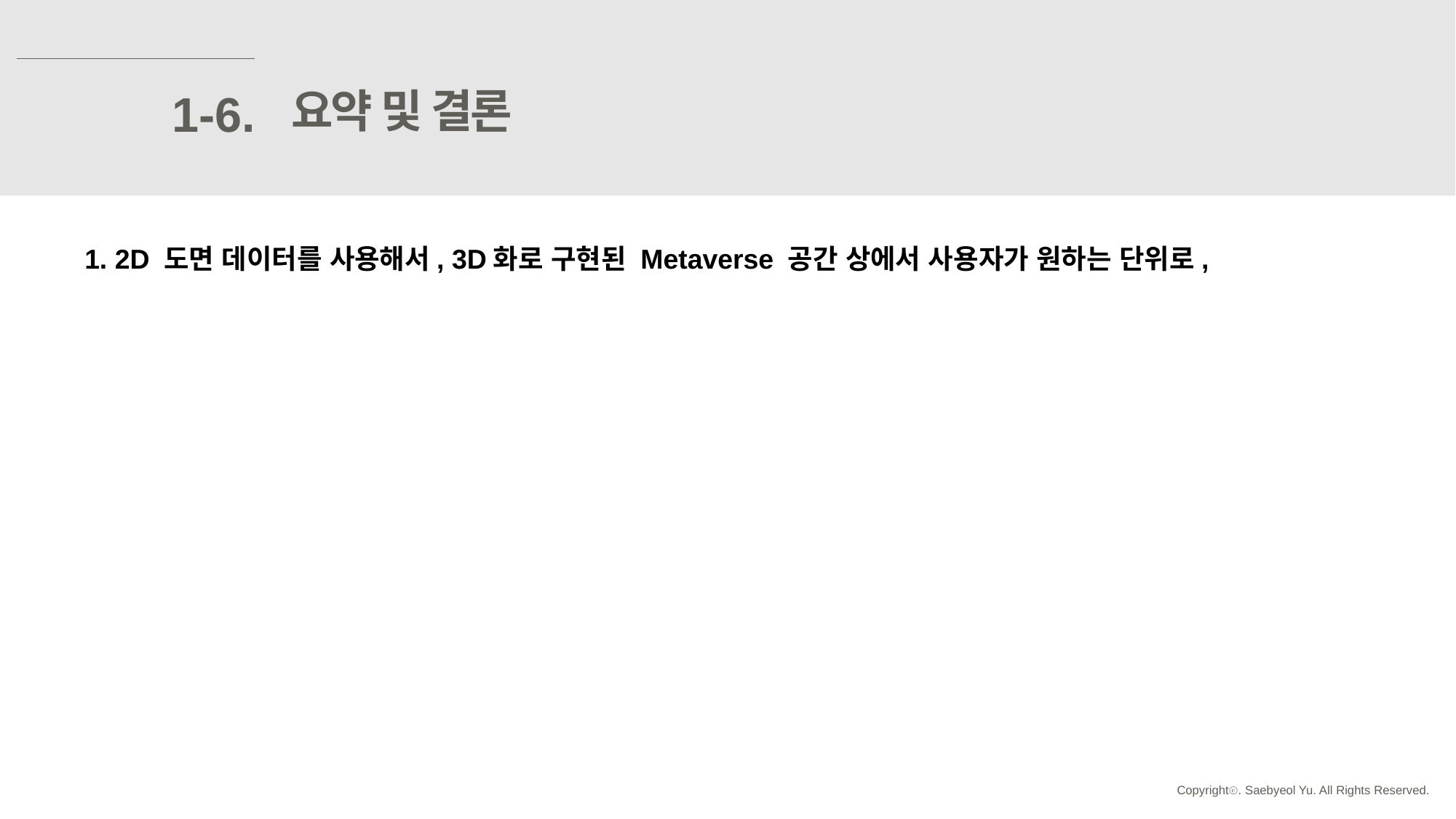

요약 및 결론
1-6.
1. 2D 도면 데이터를 사용해서, 3D화로 구현된 Metaverse 공간 상에서 사용자가 원하는 단위로,